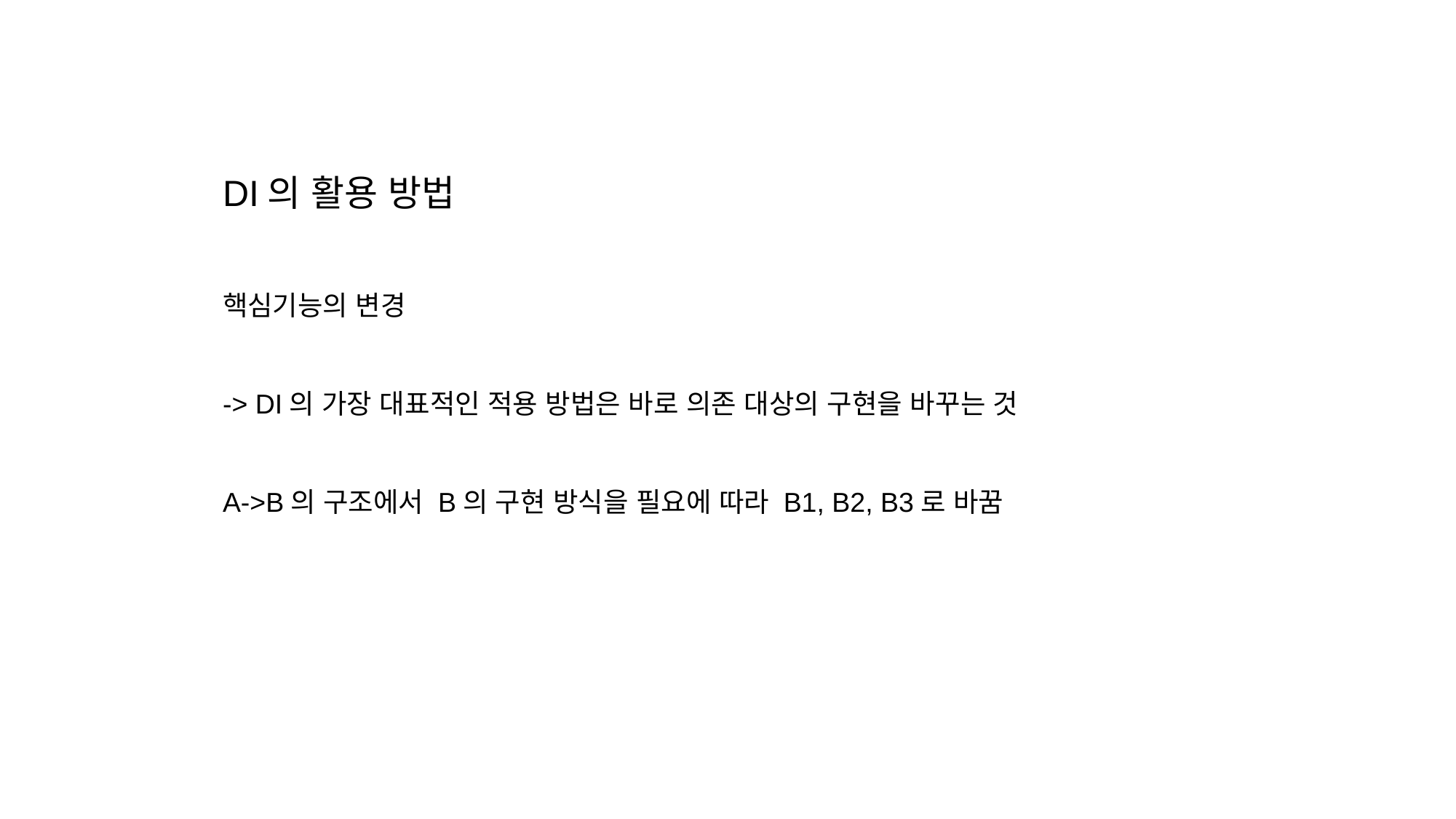

DI의 활용 방법

핵심기능의 변경

-> DI의 가장 대표적인 적용 방법은 바로 의존 대상의 구현을 바꾸는 것

A->B의 구조에서 B의 구현 방식을 필요에 따라 B1, B2, B3로 바꿈